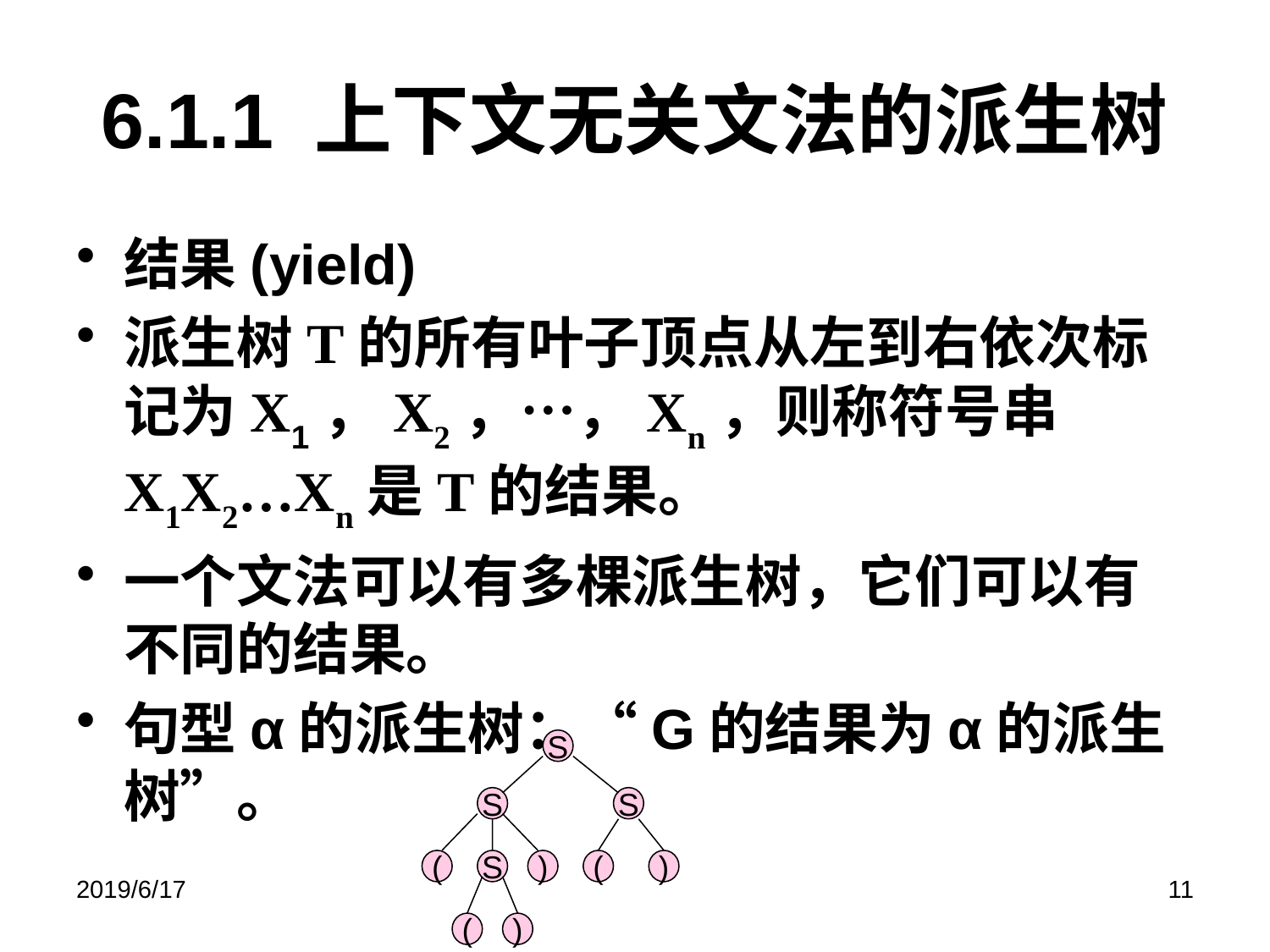

# 6.1.1 上下文无关文法的派生树
结果(yield)
派生树T的所有叶子顶点从左到右依次标记为X1，X2，…，Xn，则称符号串X1X2…Xn是T的结果。
一个文法可以有多棵派生树，它们可以有不同的结果。
句型α的派生树：“G的结果为α的派生树”。
S

S
S

(
S
)

(
)

(
)
2019/6/17
11